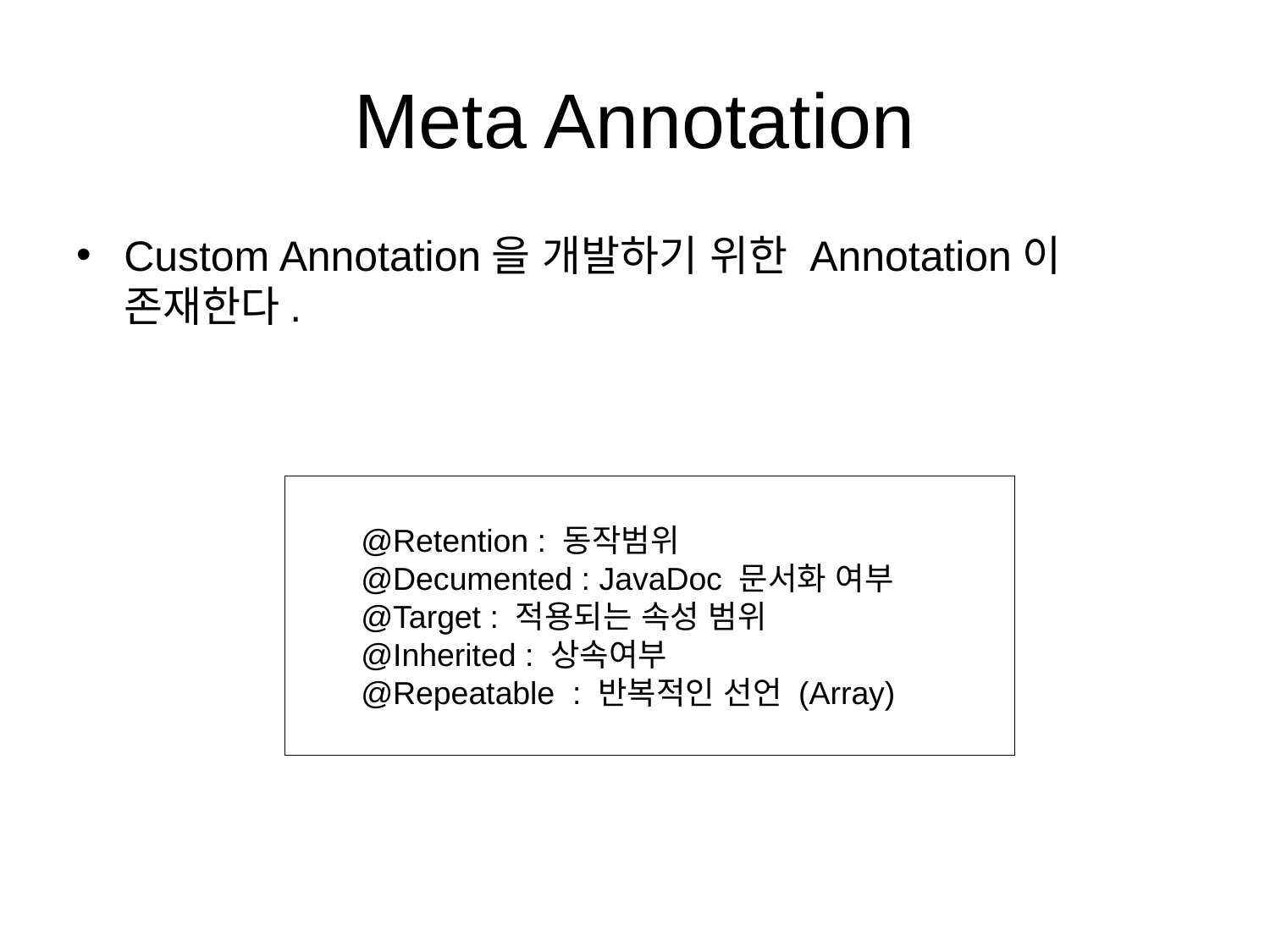

# Meta Annotation
Custom Annotation을 개발하기 위한 Annotation이 존재한다.

@Retention : 동작범위
@Decumented : JavaDoc 문서화 여부
@Target : 적용되는 속성 범위
@Inherited : 상속여부
@Repeatable  : 반복적인 선언 (Array)